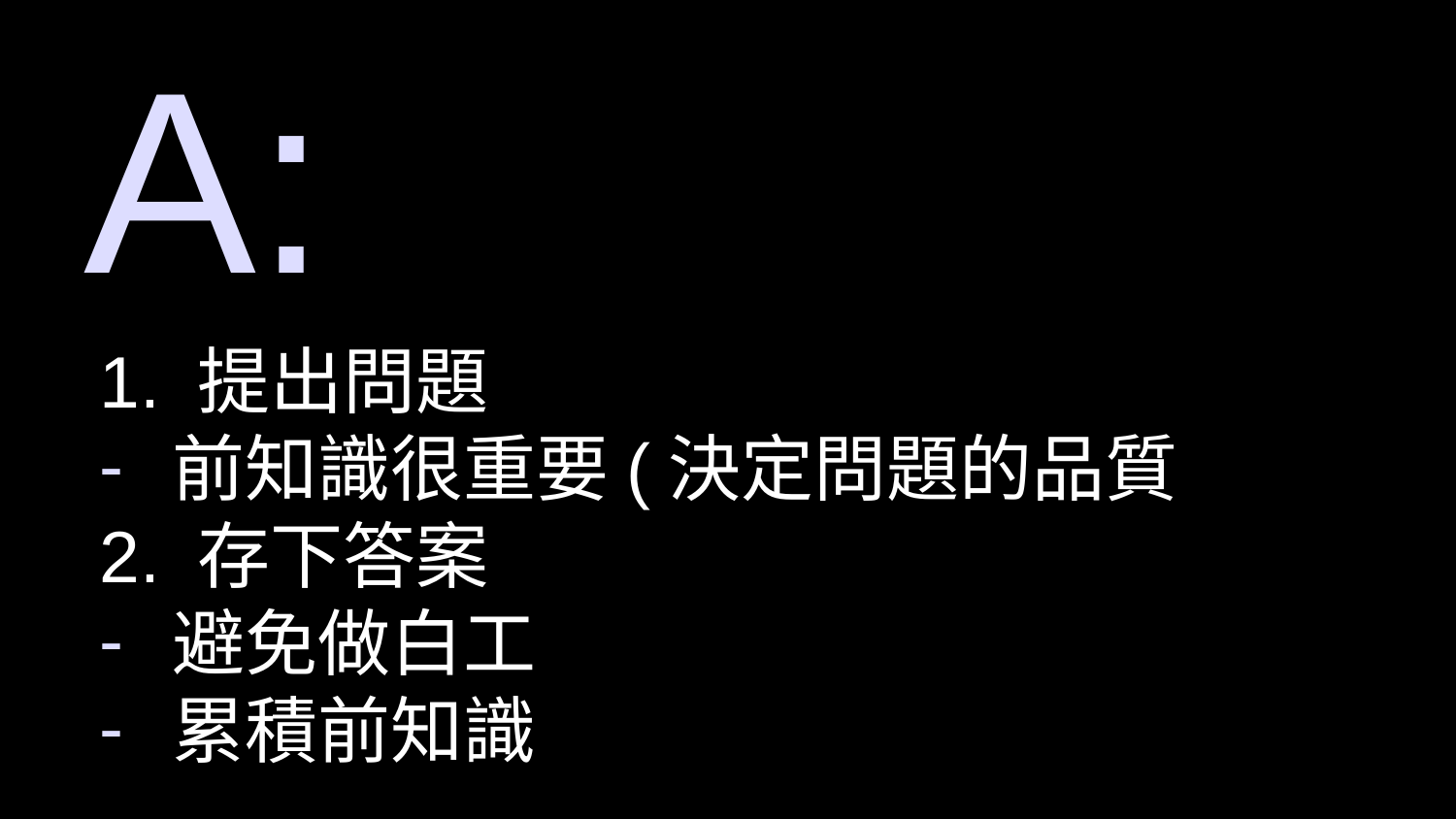

A:
# 1. 提出問題
前知識很重要(決定問題的品質
2. 存下答案
避免做白工
累積前知識